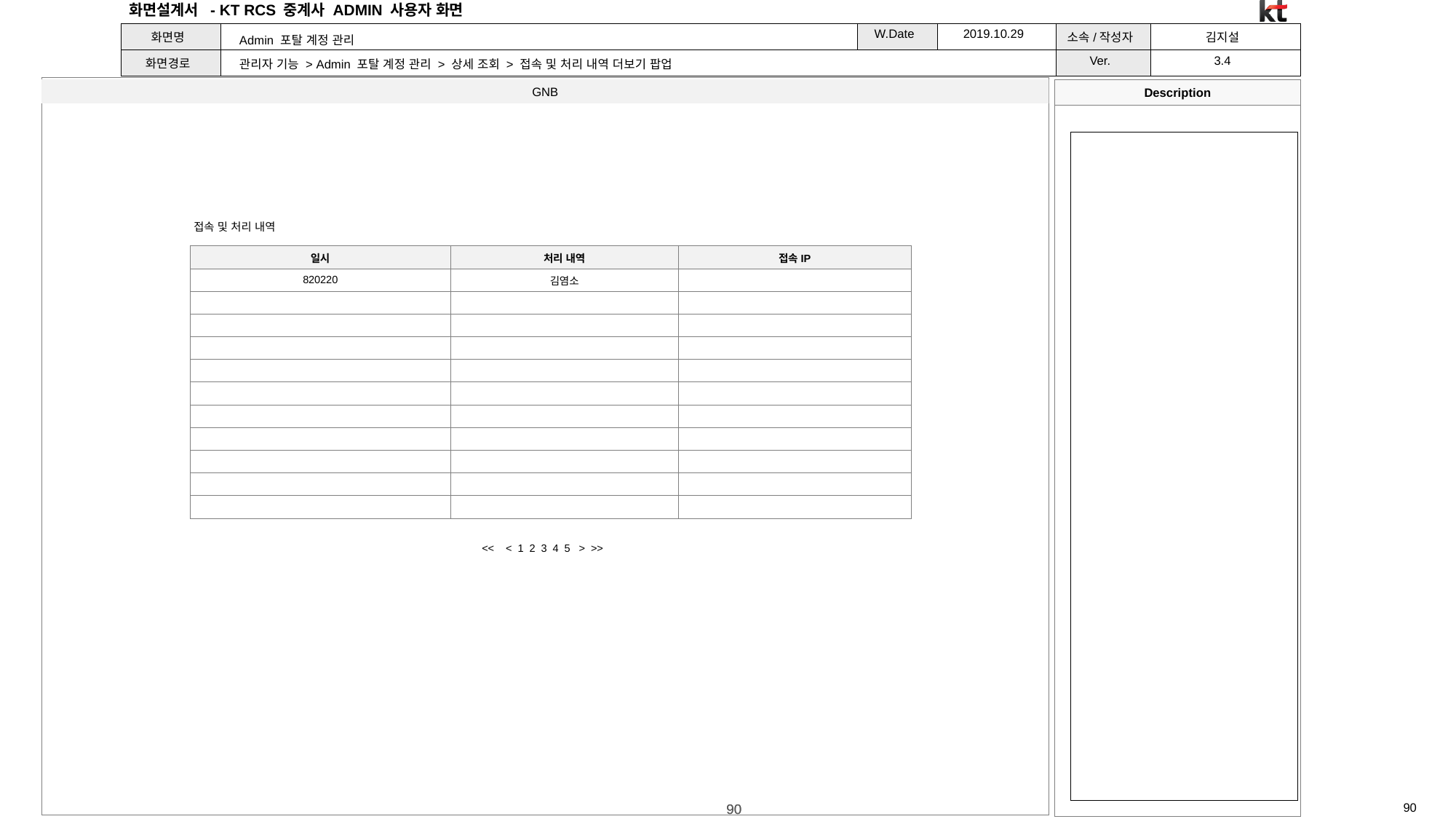

Admin 포탈 계정 관리
관리자 기능 > Admin 포탈 계정 관리 > 상세 조회 > 접속 및 처리 내역 더보기 팝업

접속 및 처리 내역
| 일시 | 처리 내역 | 접속IP |
| --- | --- | --- |
| 820220 | 김염소 |  |
|  |  |  |
|  |  |  |
|  |  |  |
|  |  |  |
|  |  |  |
|  |  |  |
|  |  |  |
|  |  |  |
|  |  |  |
|  |  |  |
<<    <  1  2  3  4  5   >  >>